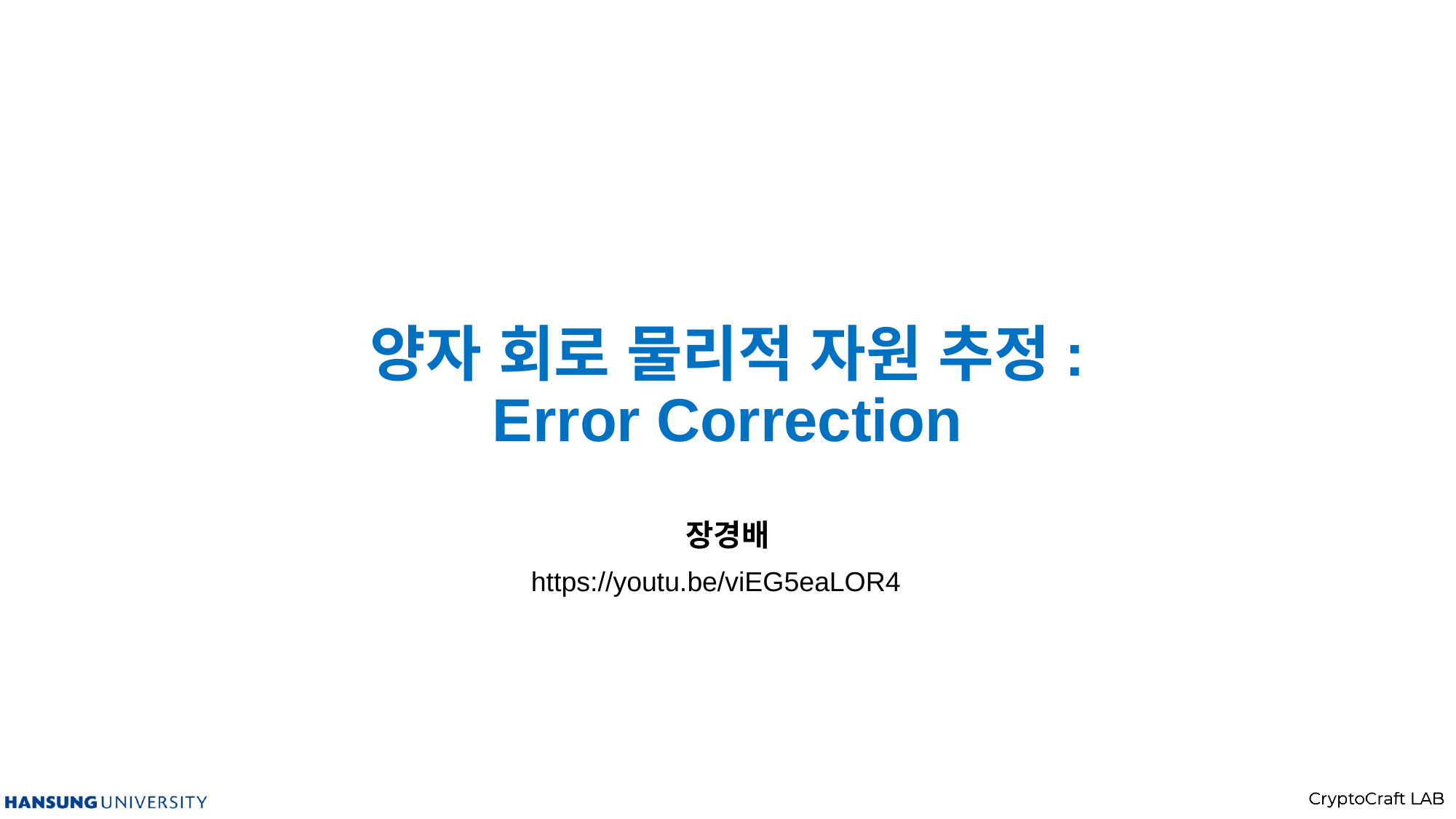

# 양자 회로 물리적 자원 추정: Error Correction 장경배
https://youtu.be/viEG5eaLOR4